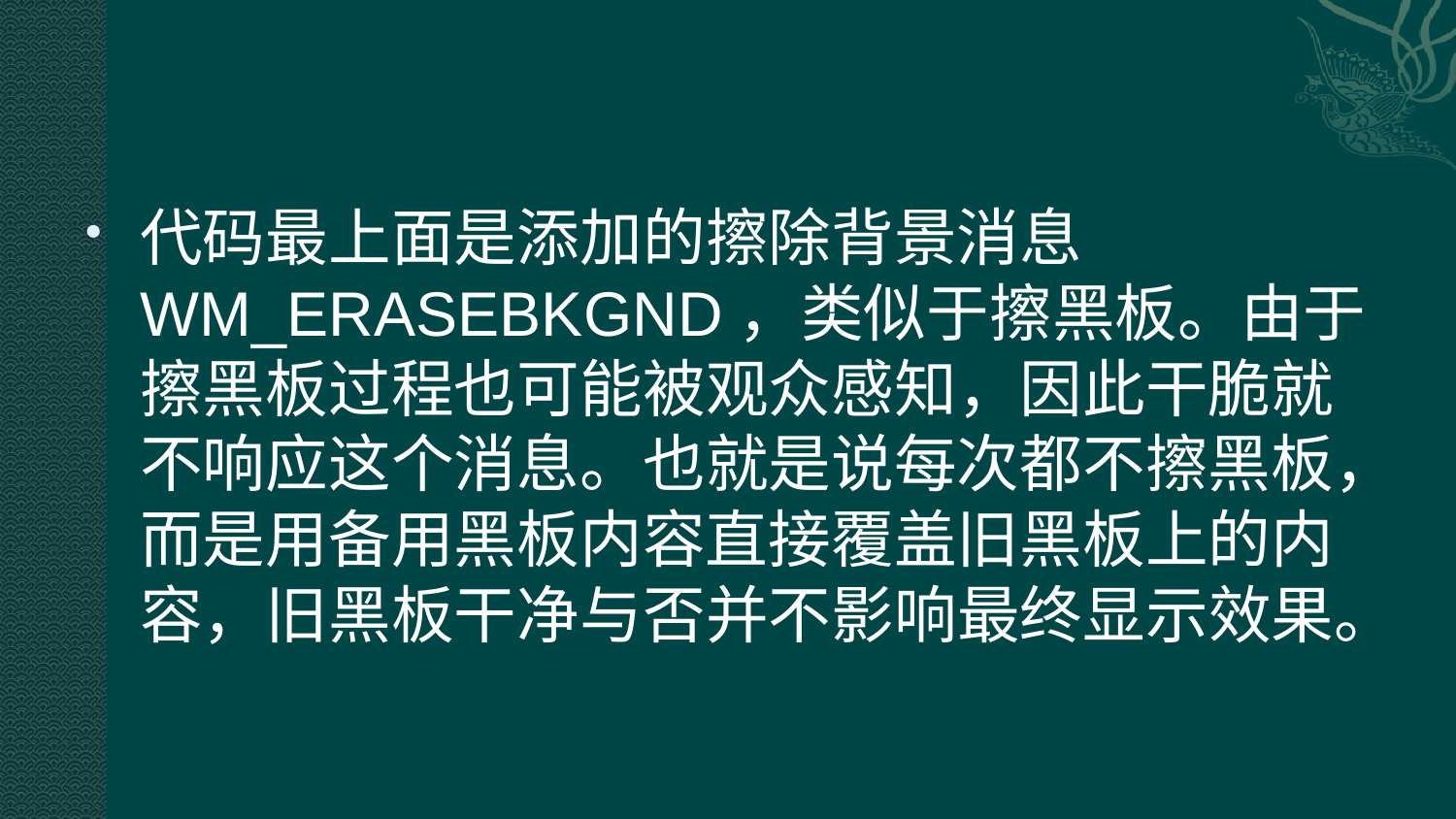

#
代码最上面是添加的擦除背景消息WM_ERASEBKGND，类似于擦黑板。由于擦黑板过程也可能被观众感知，因此干脆就不响应这个消息。也就是说每次都不擦黑板，而是用备用黑板内容直接覆盖旧黑板上的内容，旧黑板干净与否并不影响最终显示效果。